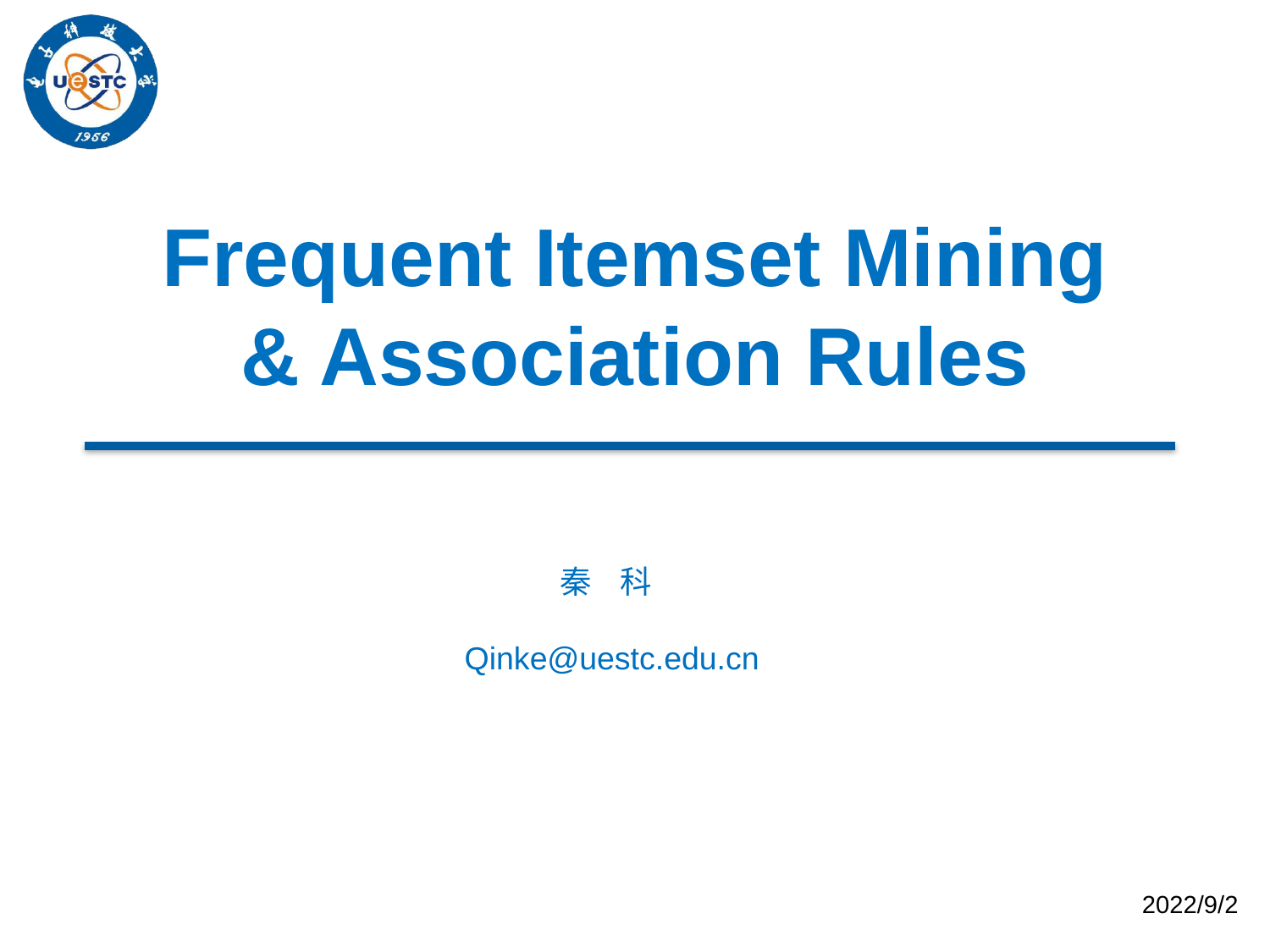

Frequent Itemset Mining & Association Rules
秦    科
      Qinke@uestc.edu.cn
2022/9/2